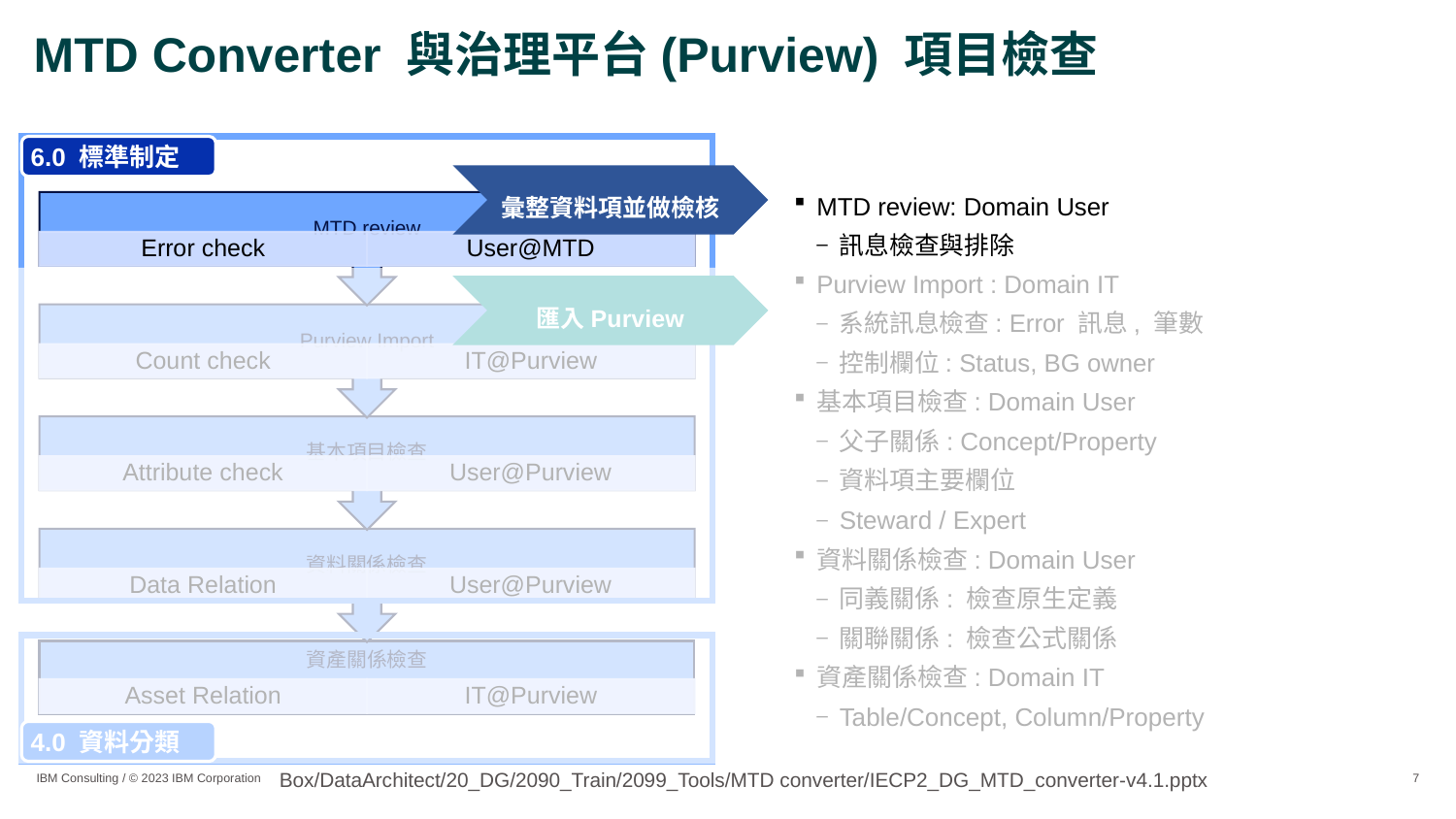

# MTD Converter 與治理平台(Purview) 項目檢查
6.0 標準制定
6.0 標準制定
MTD review: Domain User
訊息檢查與排除
Purview Import : Domain IT
系統訊息檢查: Error 訊息, 筆數
控制欄位: Status, BG owner
基本項目檢查: Domain User
父子關係: Concept/Property
資料項主要欄位
Steward / Expert
資料關係檢查: Domain User
同義關係: 檢查原生定義
關聯關係: 檢查公式關係
資產關係檢查: Domain IT
Table/Concept, Column/Property

彙整資料項並做檢核
資產關係檢查
Asset Relation
IT@Purview
資料關係檢查
Data Relation
User@Purview
基本項目檢查
Attribute check
User@Purview
Purview Import
Count check
IT@Purview
MTD review
Error check
User@MTD

匯入Purview
4.0 資料分類
4.0 資料分類
Box/DataArchitect/20_DG/2090_Train/2099_Tools/MTD converter/IECP2_DG_MTD_converter-v4.1.pptx
IBM Consulting / © 2023 IBM Corporation
7